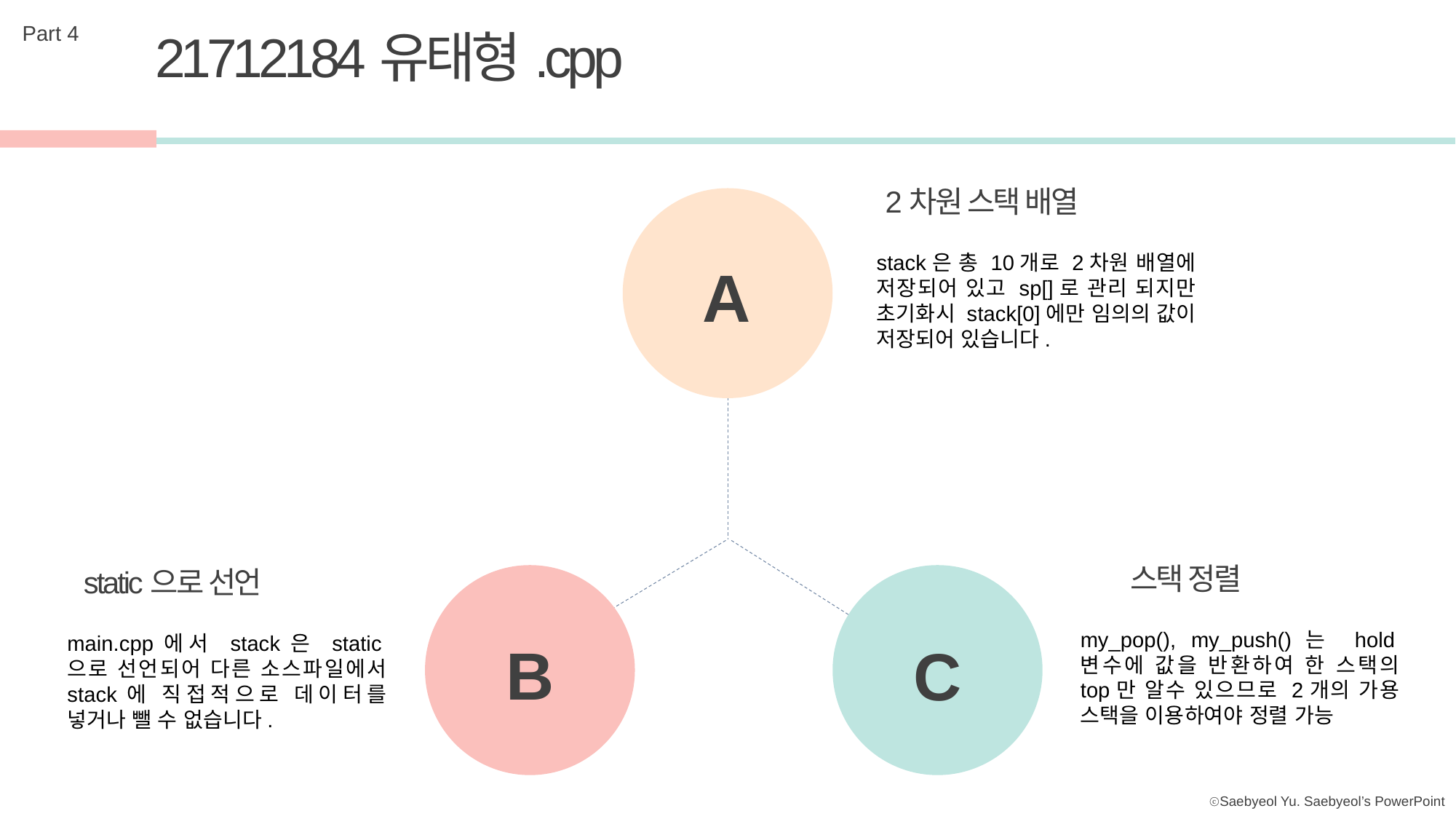

Part 4
21712184유태형.cpp

2차원 스택 배열
stack은 총 10개로 2차원 배열에 저장되어 있고 sp[]로 관리 되지만 초기화시 stack[0]에만 임의의 값이 저장되어 있습니다.

A
스택 정렬
my_pop(), my_push()는 hold변수에 값을 반환하여 한 스택의 top만 알수 있으므로 2개의 가용 스택을 이용하여야 정렬 가능
static으로 선언
main.cpp에서 stack은 static으로 선언되어 다른 소스파일에서 stack에 직접적으로 데이터를 넣거나 뺄 수 없습니다.

B
C